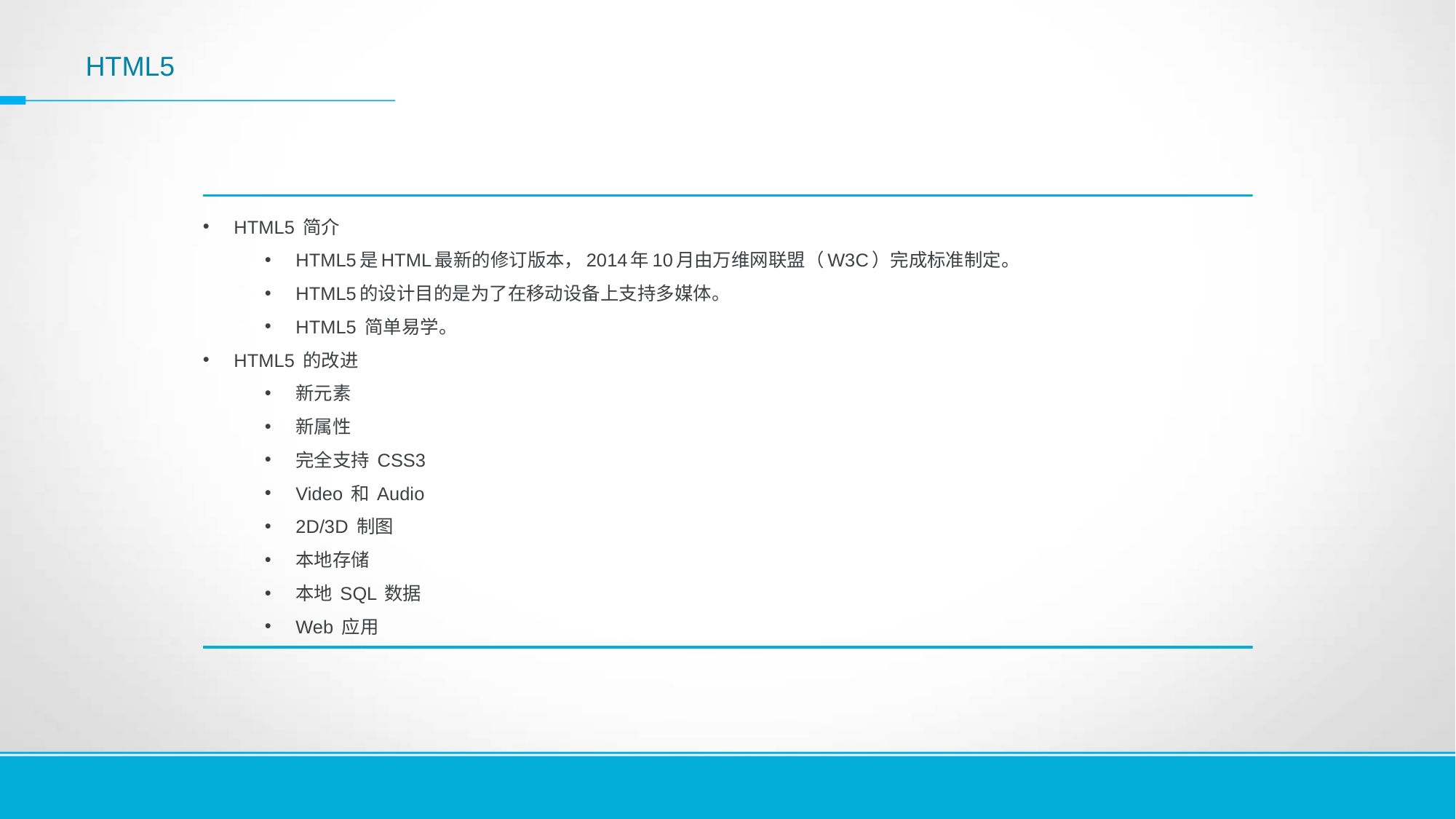

HTML5
HTML5 简介
HTML5是HTML最新的修订版本，2014年10月由万维网联盟（W3C）完成标准制定。
HTML5的设计目的是为了在移动设备上支持多媒体。
HTML5 简单易学。
HTML5 的改进
新元素
新属性
完全支持 CSS3
Video 和 Audio
2D/3D 制图
本地存储
本地 SQL 数据
Web 应用